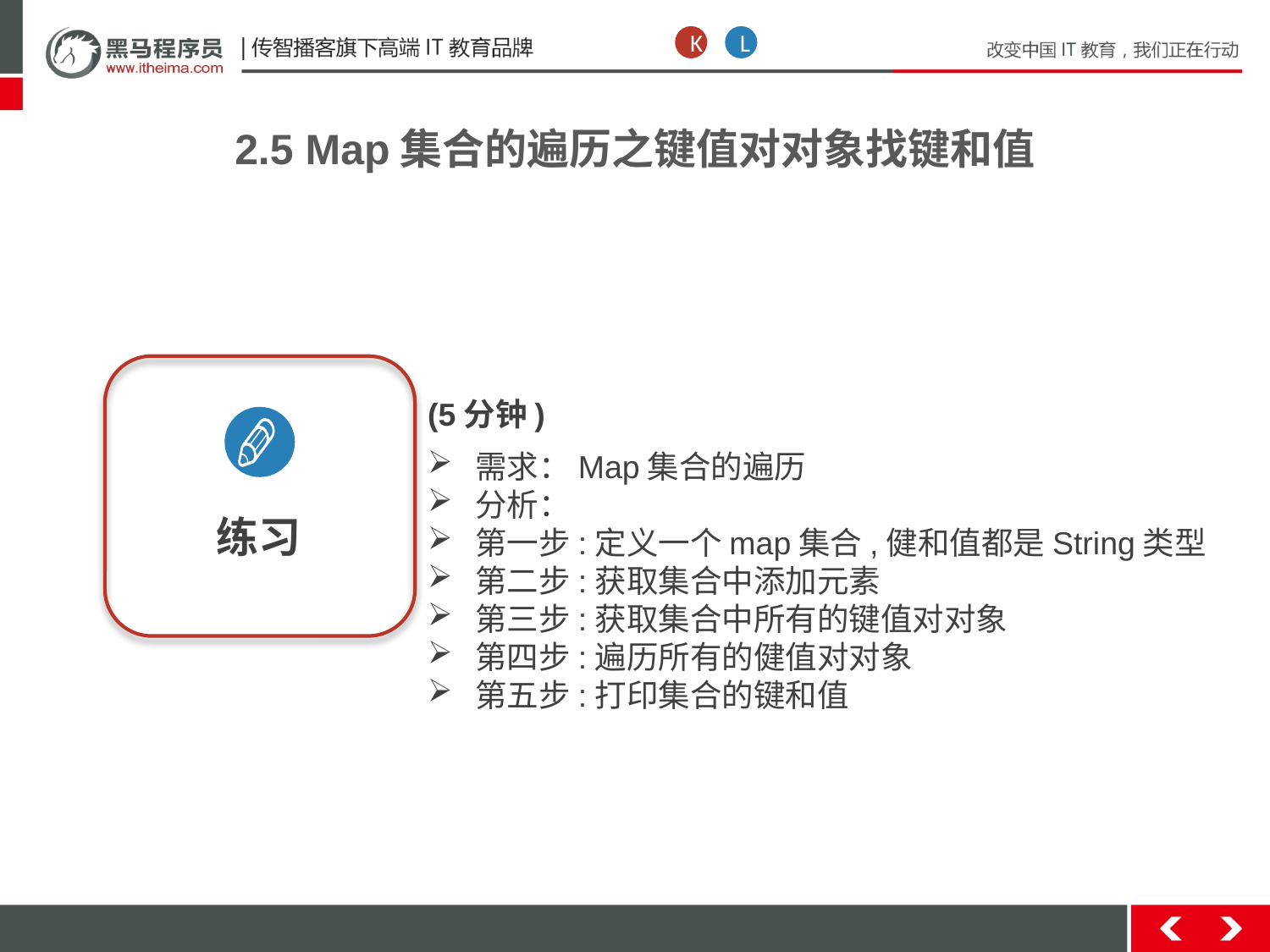

K
L
2.5 Map集合的遍历之键值对对象找键和值

练习
(5分钟)
需求：Map集合的遍历
分析：
第一步:定义一个map集合,健和值都是String类型
第二步:获取集合中添加元素
第三步:获取集合中所有的键值对对象
第四步:遍历所有的健值对对象
第五步:打印集合的键和值